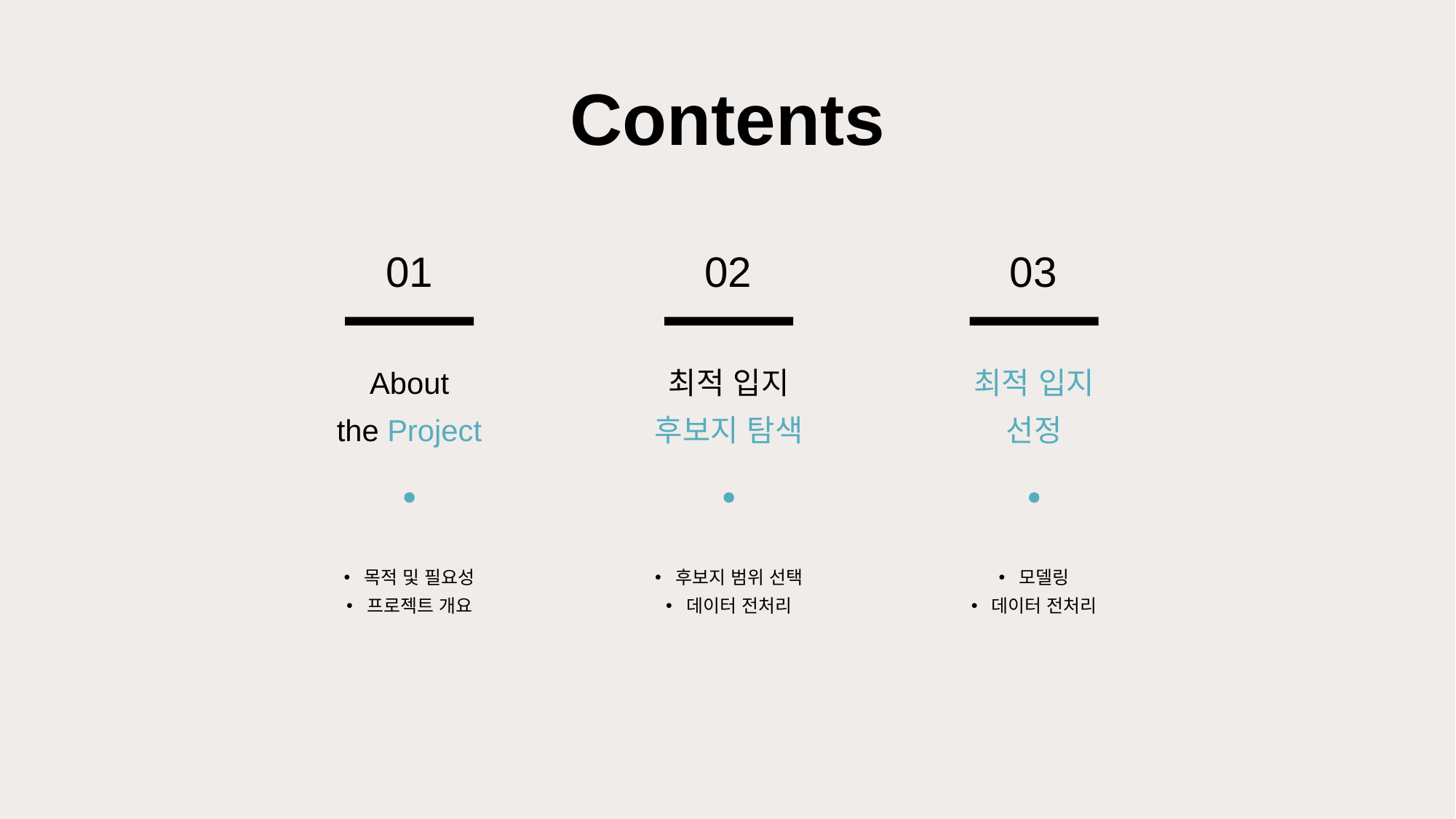

Contents
01
02
03

About
the Project
최적 입지
후보지 탐색
최적 입지
선정

목적 및 필요성
프로젝트 개요
후보지 범위 선택
데이터 전처리
모델링
데이터 전처리